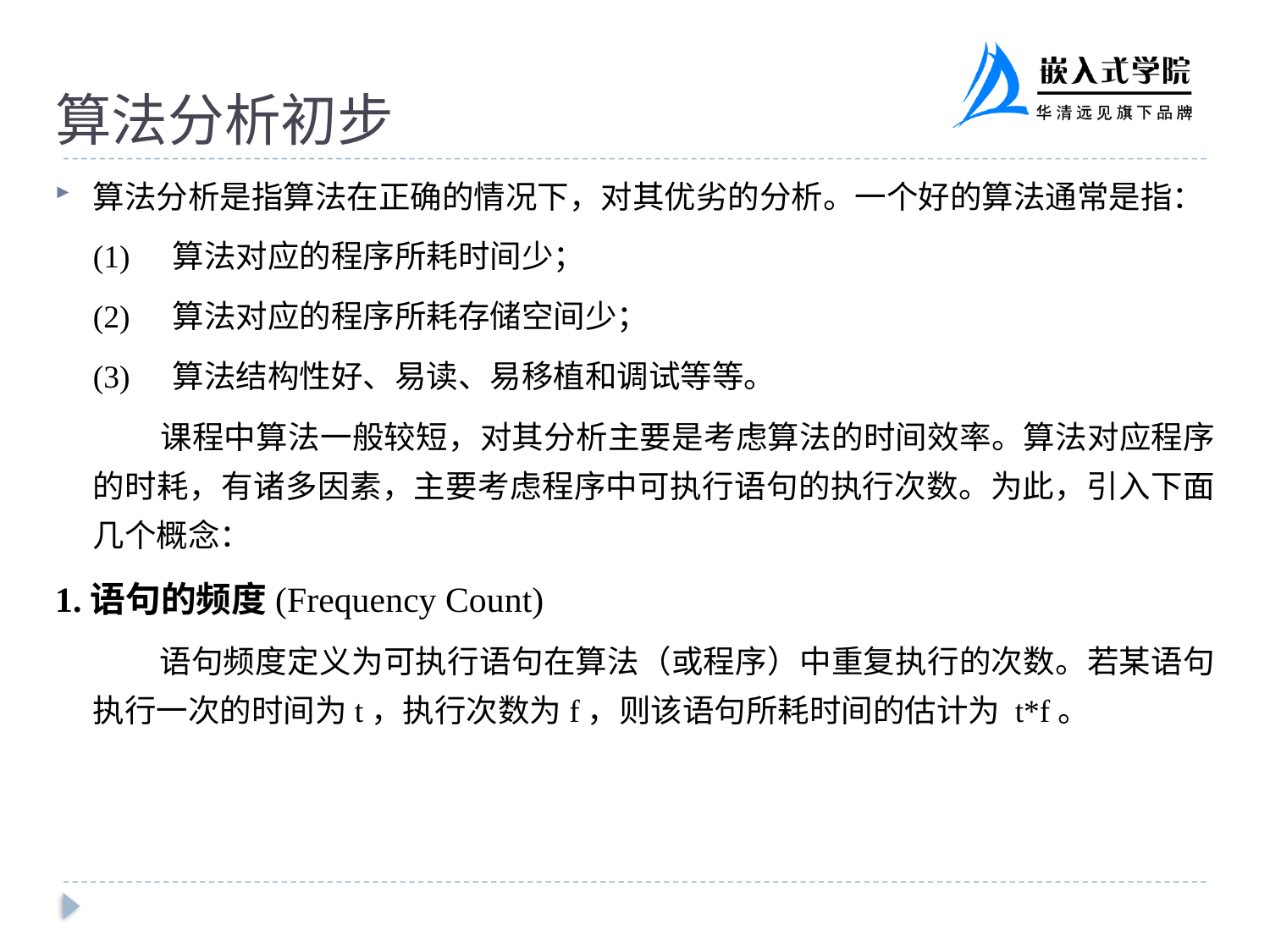

# 算法分析初步
算法分析是指算法在正确的情况下，对其优劣的分析。一个好的算法通常是指：
	(1)    算法对应的程序所耗时间少；
	(2)    算法对应的程序所耗存储空间少；
	(3)    算法结构性好、易读、易移植和调试等等。
	        课程中算法一般较短，对其分析主要是考虑算法的时间效率。算法对应程序的时耗，有诸多因素，主要考虑程序中可执行语句的执行次数。为此，引入下面几个概念：
1.语句的频度(Frequency Count)
             语句频度定义为可执行语句在算法（或程序）中重复执行的次数。若某语句执行一次的时间为t，执行次数为f，则该语句所耗时间的估计为 t*f。

32